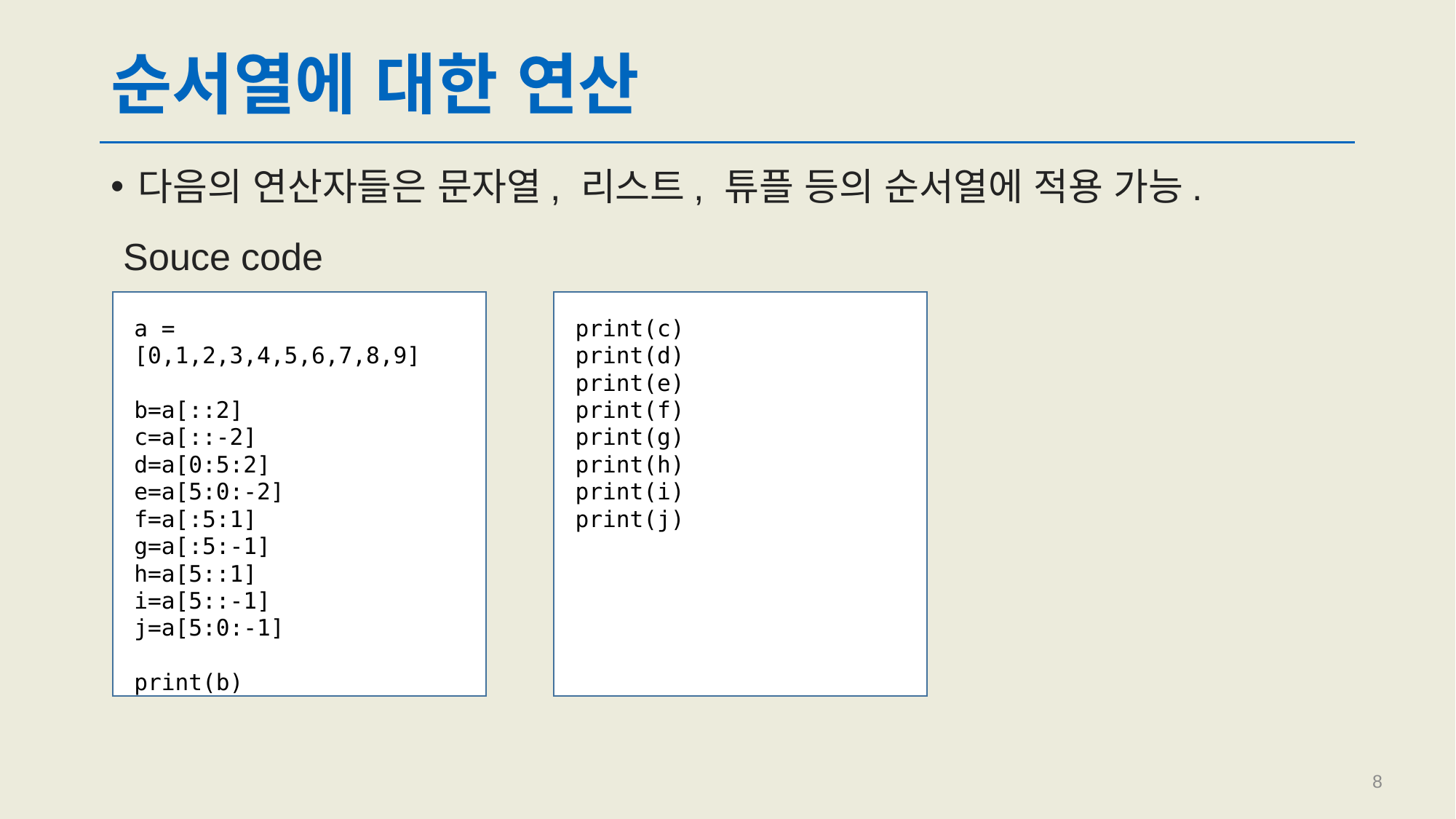

# 순서열에 대한 연산
다음의 연산자들은 문자열, 리스트, 튜플 등의 순서열에 적용 가능.
Souce code
a = [0,1,2,3,4,5,6,7,8,9]

b=a[::2]
c=a[::-2]
d=a[0:5:2]
e=a[5:0:-2]
f=a[:5:1]
g=a[:5:-1]
h=a[5::1]
i=a[5::-1]
j=a[5:0:-1]

print(b)

print(c)
print(d)
print(e)
print(f)
print(g)
print(h)
print(i)
print(j)

8